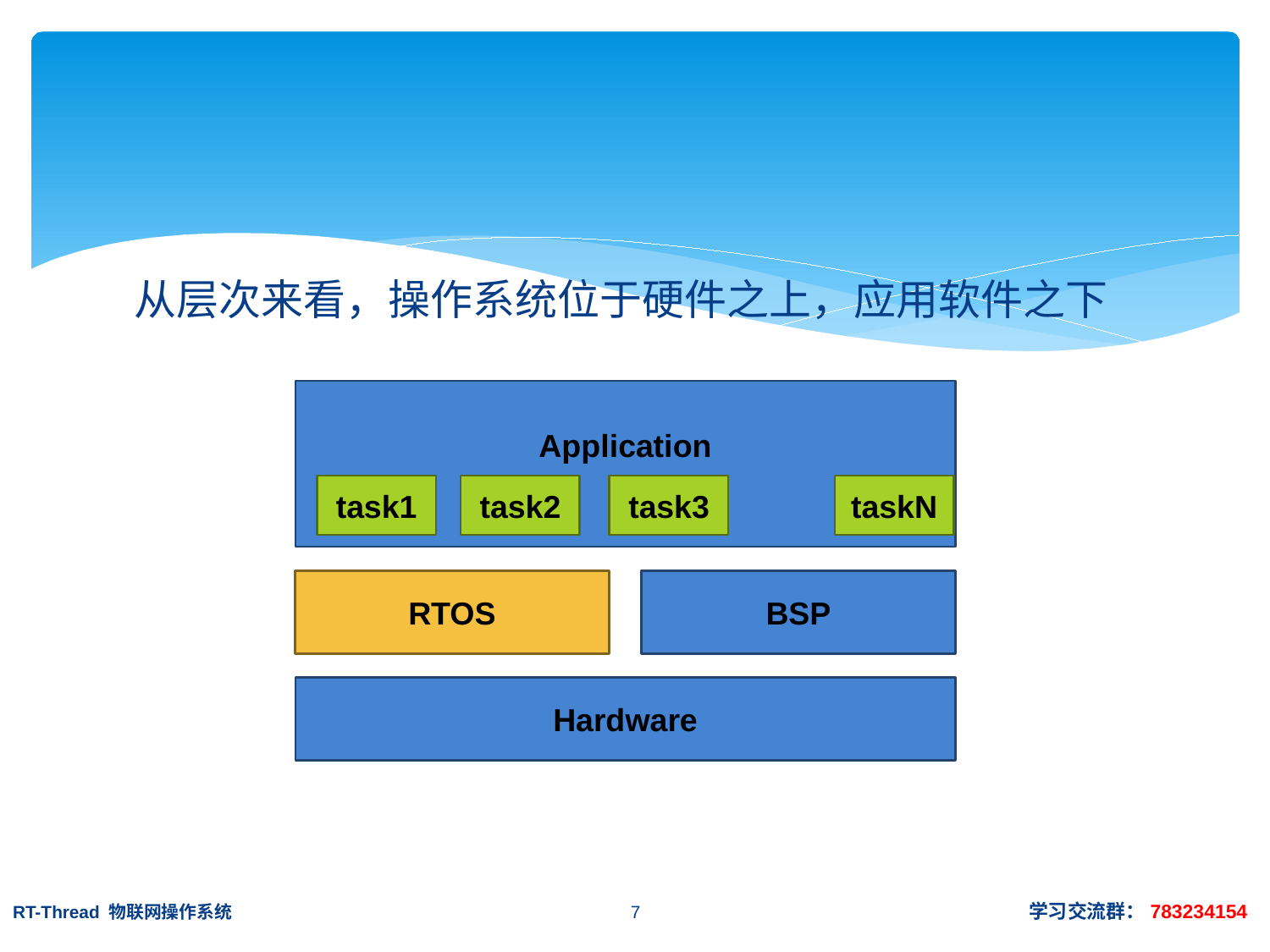

#
从层次来看，操作系统位于硬件之上，应用软件之下
Application

RTOS
BSP
Hardware
task1
task2
task3
taskN
RT-Thread 物联网操作系统							学习交流群：783234154
7